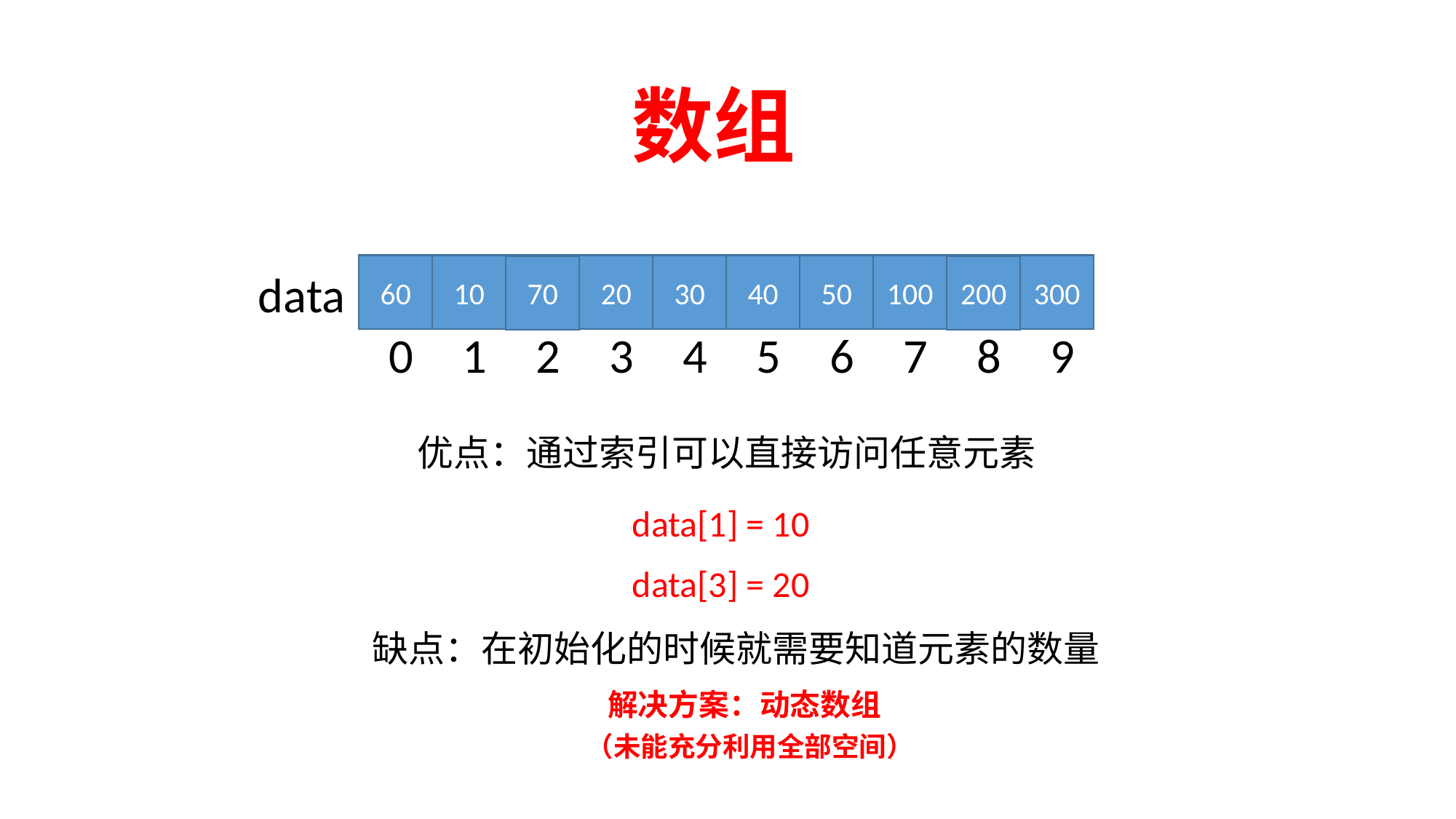

数组

60
10
30
40
40
300
20
50
100
70
200
data
 0
 1
 2
 3
 4
 5
 6
 7
 8
 9
优点：通过索引可以直接访问任意元素
data[1] = 10

data[3] = 20

缺点：在初始化的时候就需要知道元素的数量

解决方案：动态数组
（未能充分利用全部空间）